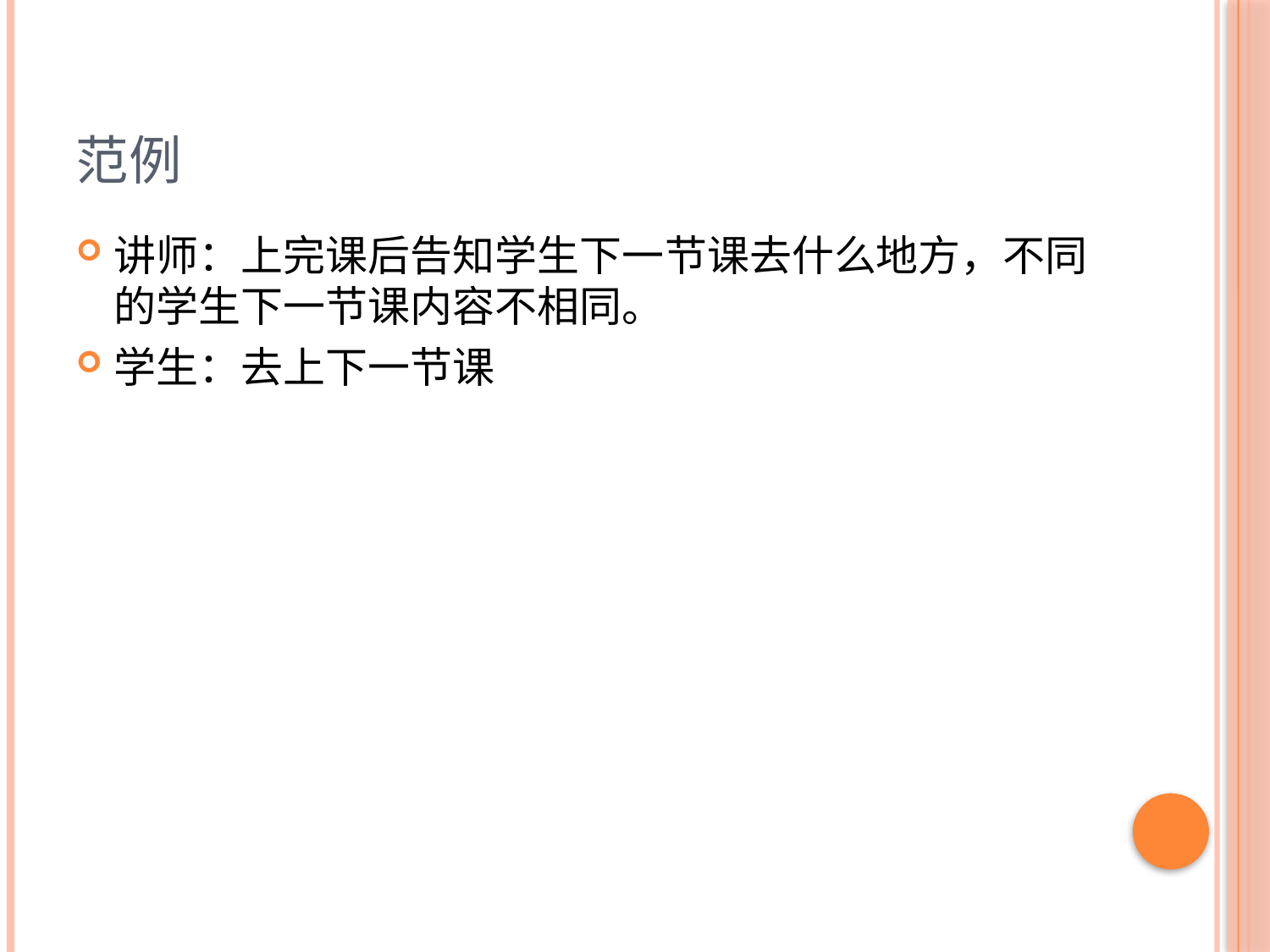

# 范例
讲师：上完课后告知学生下一节课去什么地方，不同的学生下一节课内容不相同。
学生：去上下一节课